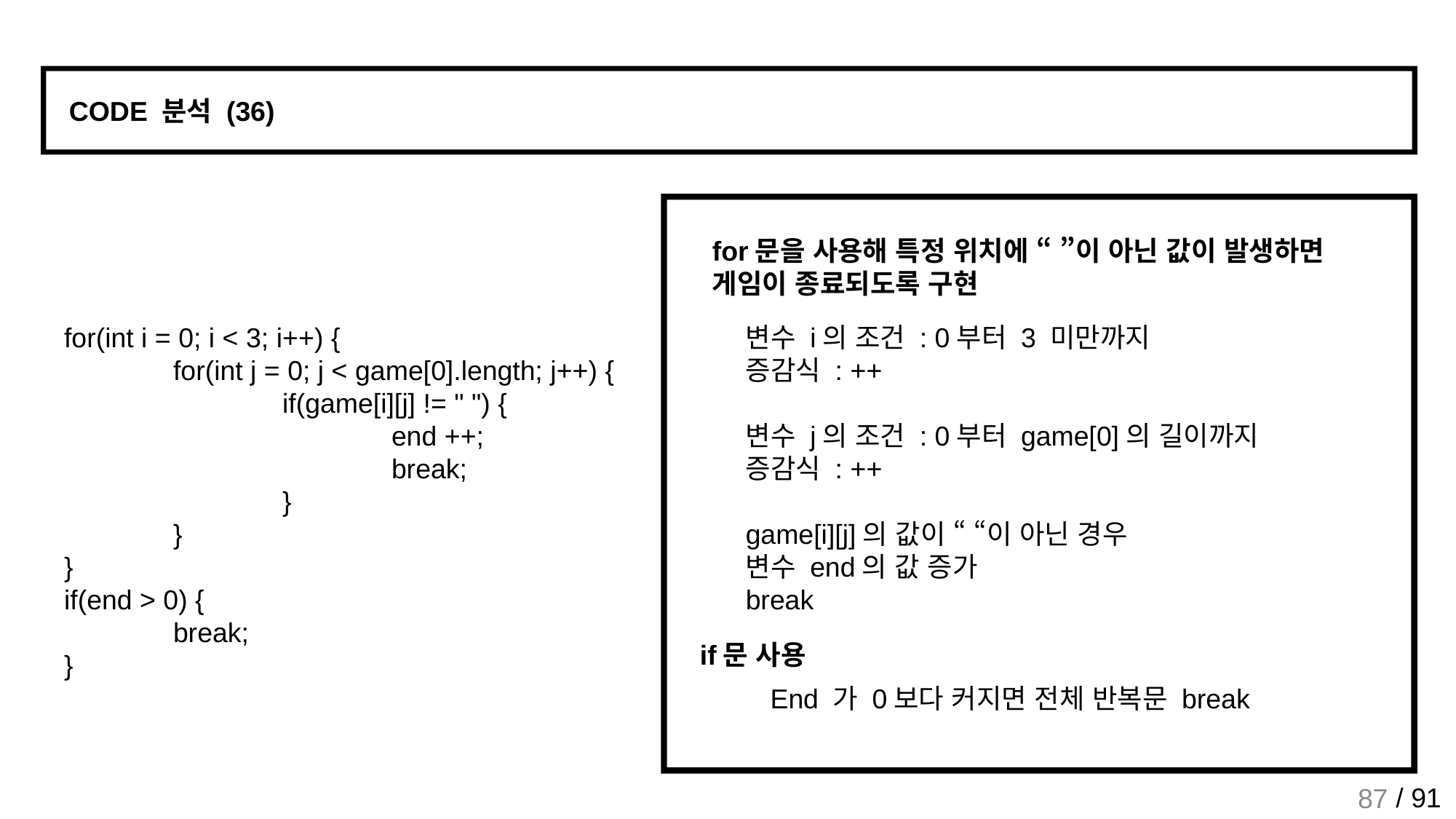

CODE 분석 (36)

for문을 사용해 특정 위치에 “ ”이 아닌 값이 발생하면
게임이 종료되도록 구현
	for(int i = 0; i < 3; i++) {
		for(int j = 0; j < game[0].length; j++) {
			if(game[i][j] != " ") {
				end ++;
				break;
			}
		}
	}
	if(end > 0) {
		break;
	}
변수 i의 조건 : 0부터 3 미만까지
증감식 : ++

변수 j의 조건 : 0부터 game[0]의 길이까지
증감식 : ++

game[i][j]의 값이 “ “이 아닌 경우
변수 end의 값 증가
break
if문 사용
End 가 0보다 커지면 전체 반복문 break
87